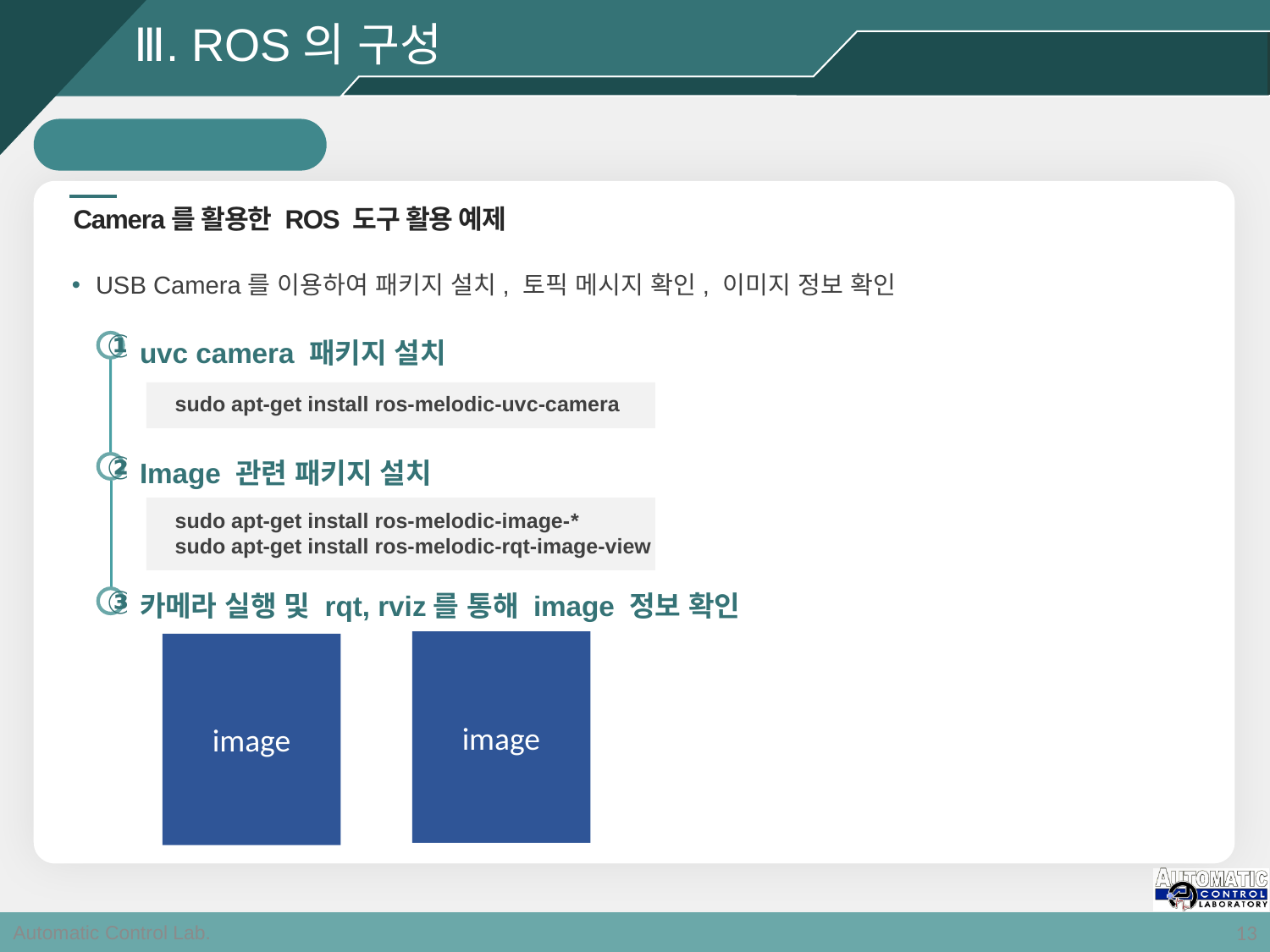

# Ⅲ. ROS의 구성
ROS 도구

Camera를 활용한 ROS 도구 활용 예제
USB Camera를 이용하여 패키지 설치, 토픽 메시지 확인, 이미지 정보 확인
uvc camera 패키지 설치
①

Image 관련 패키지 설치
②
카메라 실행 및 rqt, rviz를 통해 image 정보 확인
③

sudo apt-get install ros-melodic-uvc-camera

sudo apt-get install ros-melodic-image-*
sudo apt-get install ros-melodic-rqt-image-view
image
image
13
Automatic Control Lab.